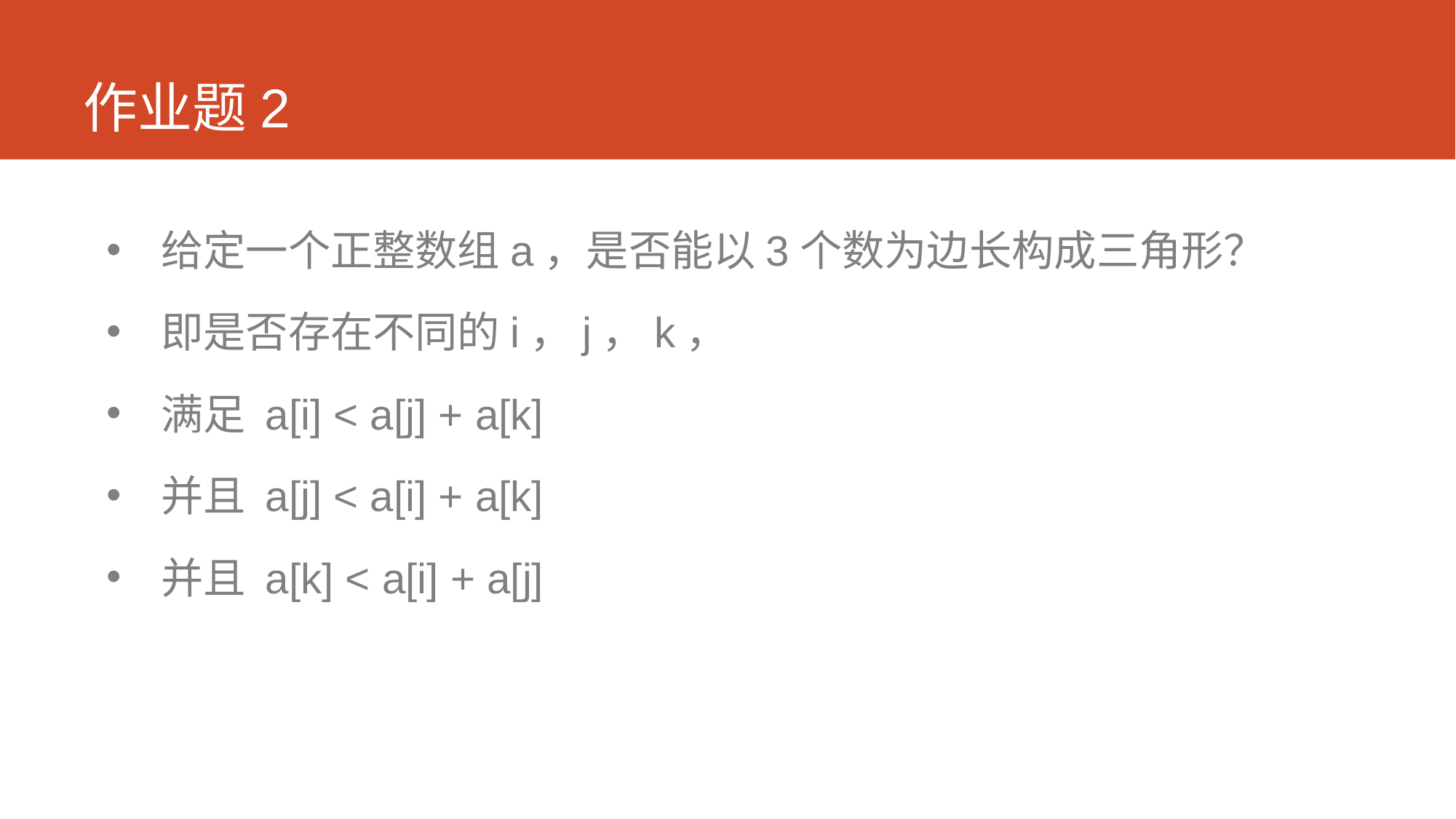

# 作业题2
给定一个正整数组a，是否能以3个数为边长构成三角形？
即是否存在不同的i，j，k，
满足 a[i] < a[j] + a[k]
并且 a[j] < a[i] + a[k]
并且 a[k] < a[i] + a[j]